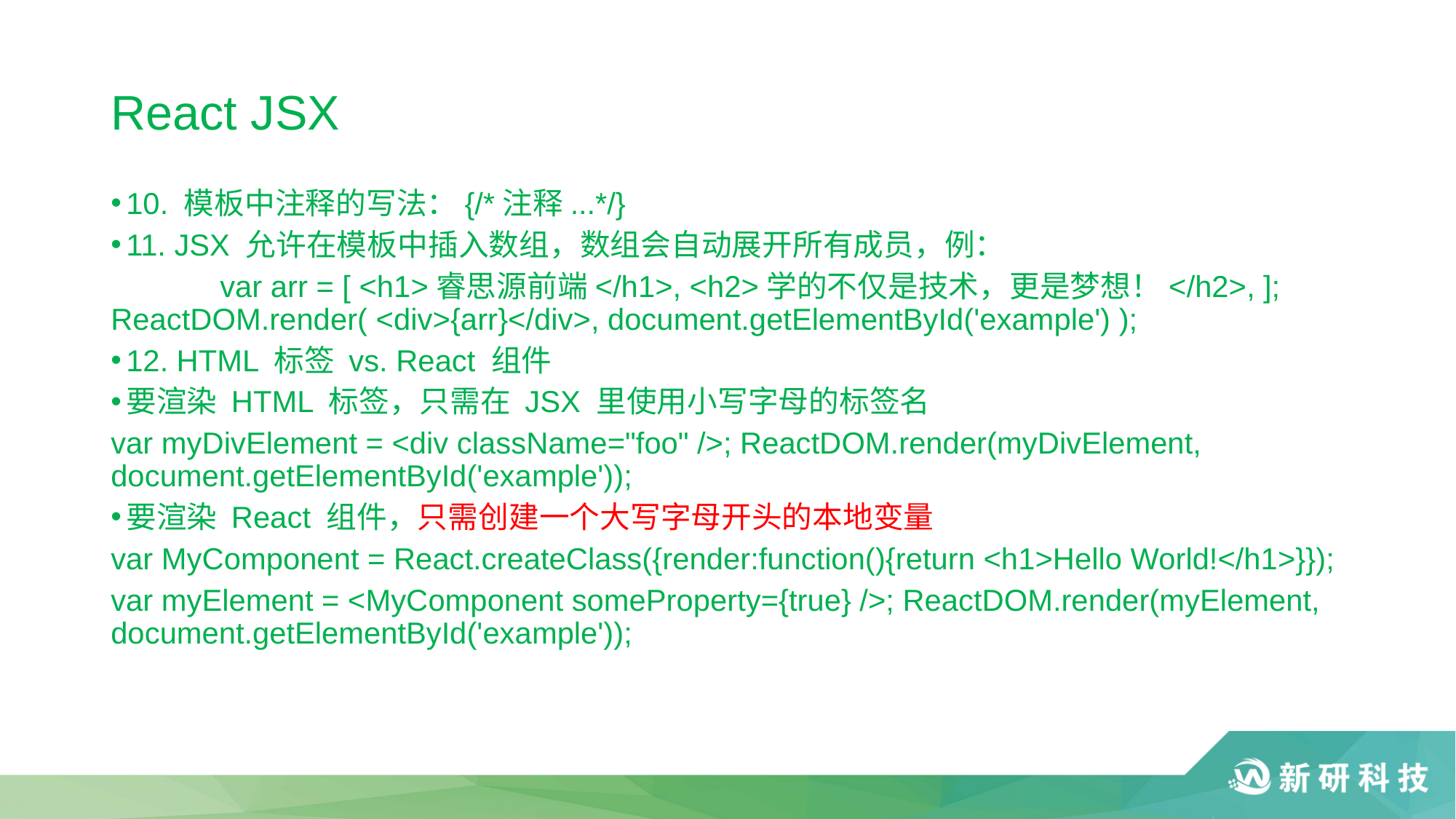

# React JSX
10. 模板中注释的写法：{/*注释...*/}
11. JSX 允许在模板中插入数组，数组会自动展开所有成员，例：
	var arr = [ <h1>睿思源前端</h1>, <h2>学的不仅是技术，更是梦想！</h2>, ]; 	ReactDOM.render( <div>{arr}</div>, document.getElementById('example') );
12. HTML 标签 vs. React 组件
要渲染 HTML 标签，只需在 JSX 里使用小写字母的标签名
var myDivElement = <div className="foo" />; ReactDOM.render(myDivElement, document.getElementById('example'));
要渲染 React 组件，只需创建一个大写字母开头的本地变量
var MyComponent = React.createClass({render:function(){return <h1>Hello World!</h1>}});
var myElement = <MyComponent someProperty={true} />; ReactDOM.render(myElement, document.getElementById('example'));